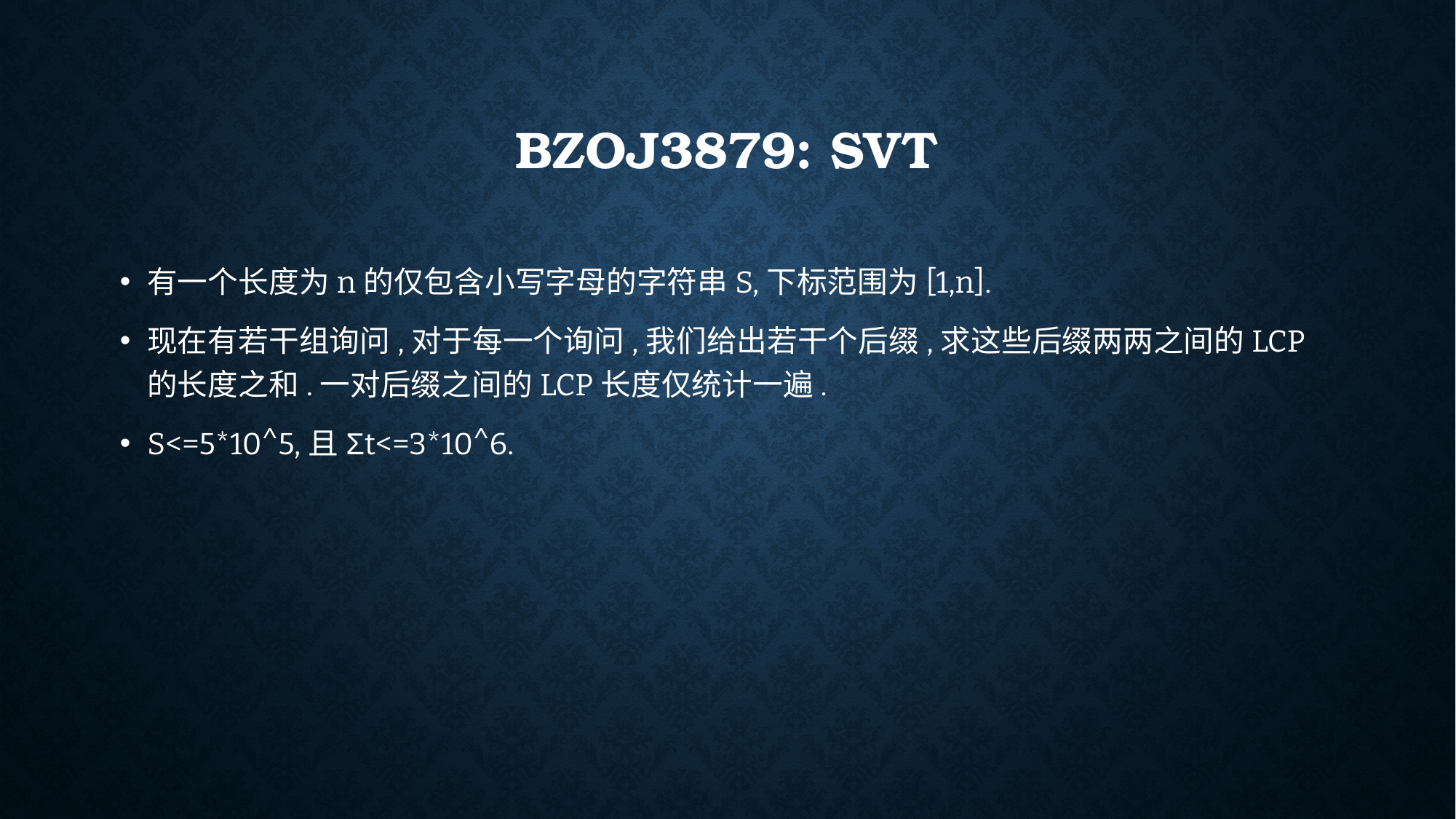

# BZOJ3879: SvT
有一个长度为n的仅包含小写字母的字符串S,下标范围为[1,n].
现在有若干组询问,对于每一个询问,我们给出若干个后缀,求这些后缀两两之间的LCP的长度之和.一对后缀之间的LCP长度仅统计一遍.
S<=5*10^5,且Σt<=3*10^6.